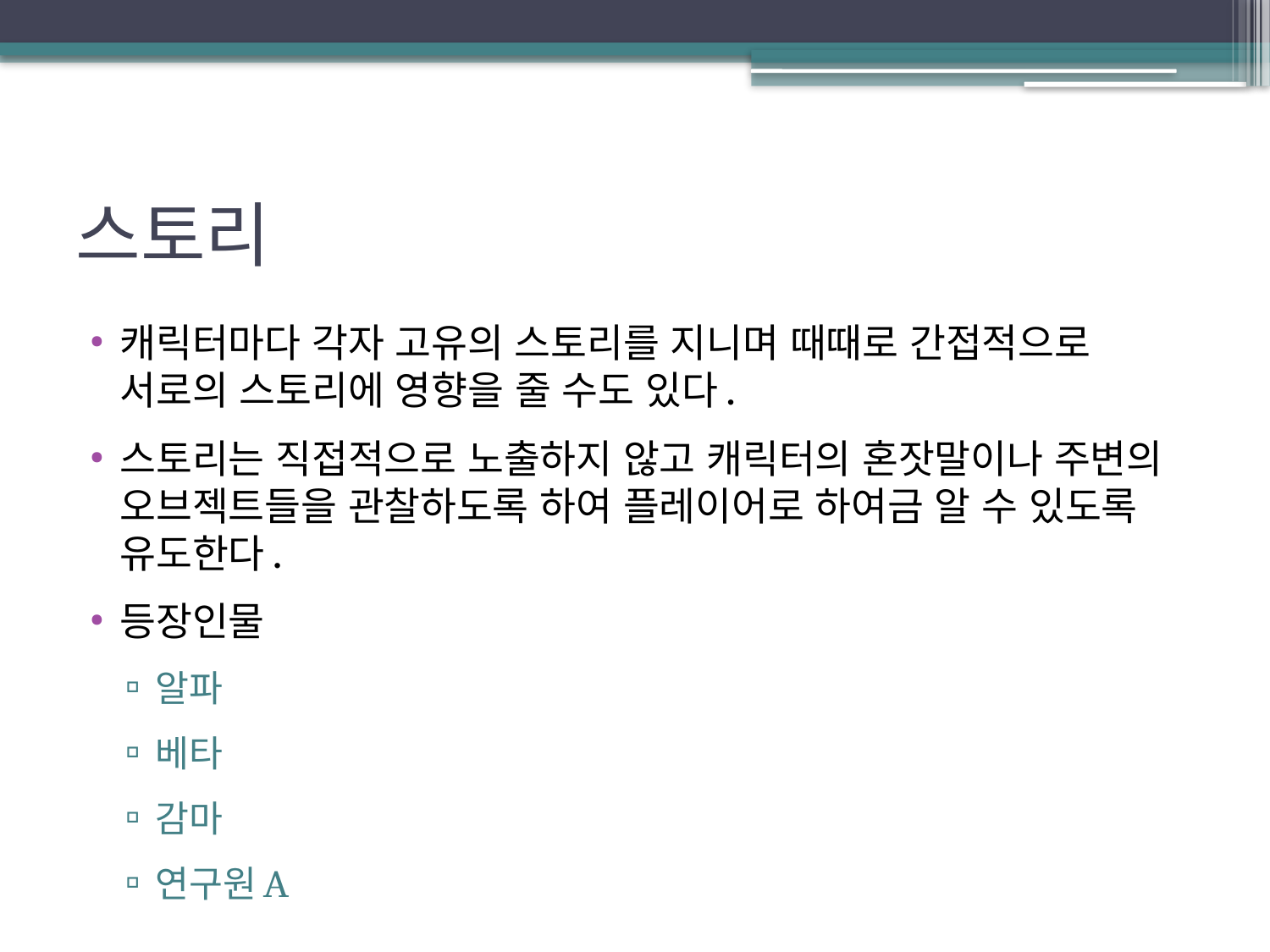

# 스토리
캐릭터마다 각자 고유의 스토리를 지니며 때때로 간접적으로 서로의 스토리에 영향을 줄 수도 있다.
스토리는 직접적으로 노출하지 않고 캐릭터의 혼잣말이나 주변의 오브젝트들을 관찰하도록 하여 플레이어로 하여금 알 수 있도록 유도한다.
등장인물
알파
베타
감마
연구원A